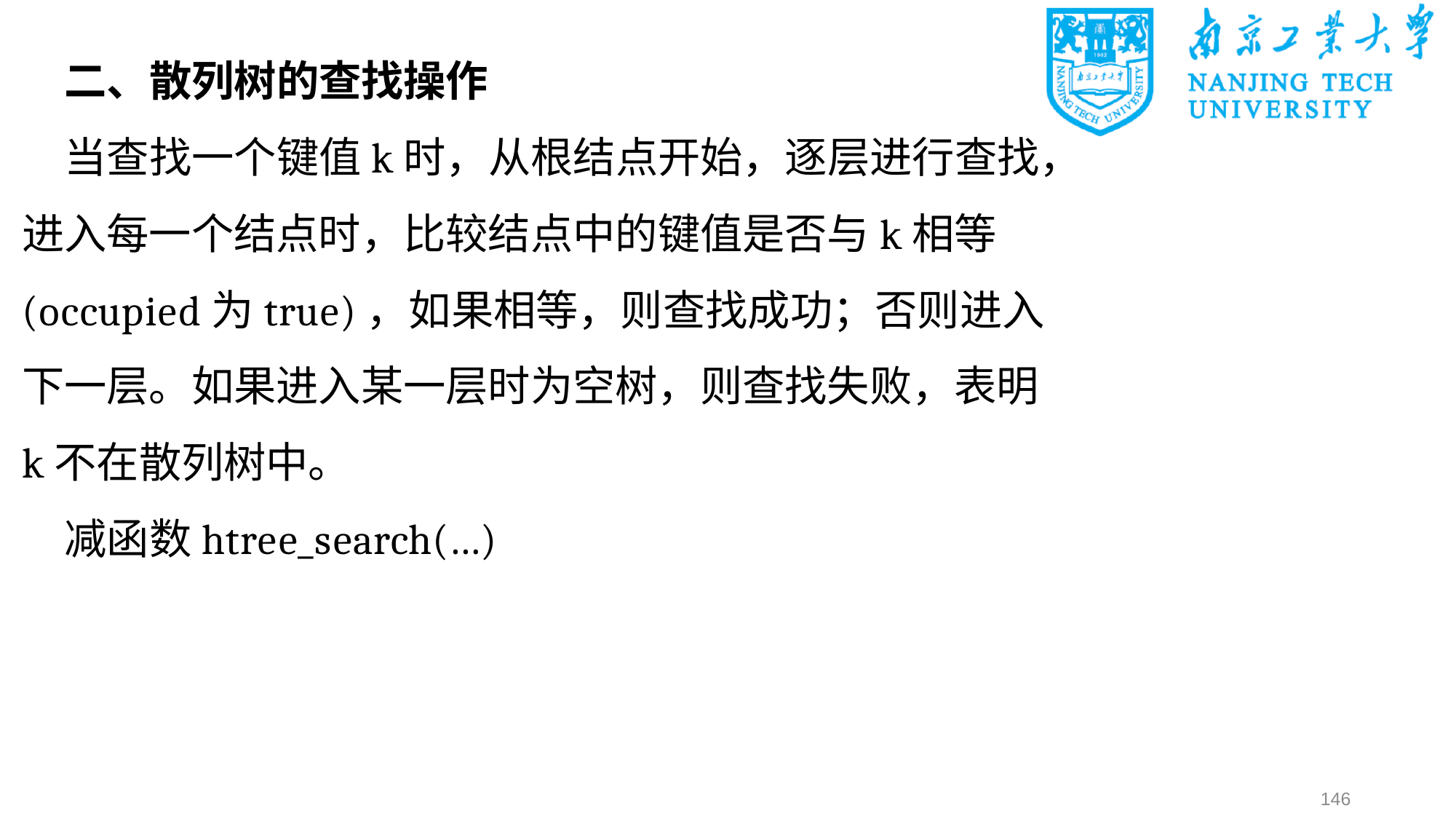

二、散列树的查找操作
当查找一个键值k时，从根结点开始，逐层进行查找，进入每一个结点时，比较结点中的键值是否与k相等(occupied为true)，如果相等，则查找成功；否则进入下一层。如果进入某一层时为空树，则查找失败，表明k不在散列树中。
减函数htree_search(…)
146